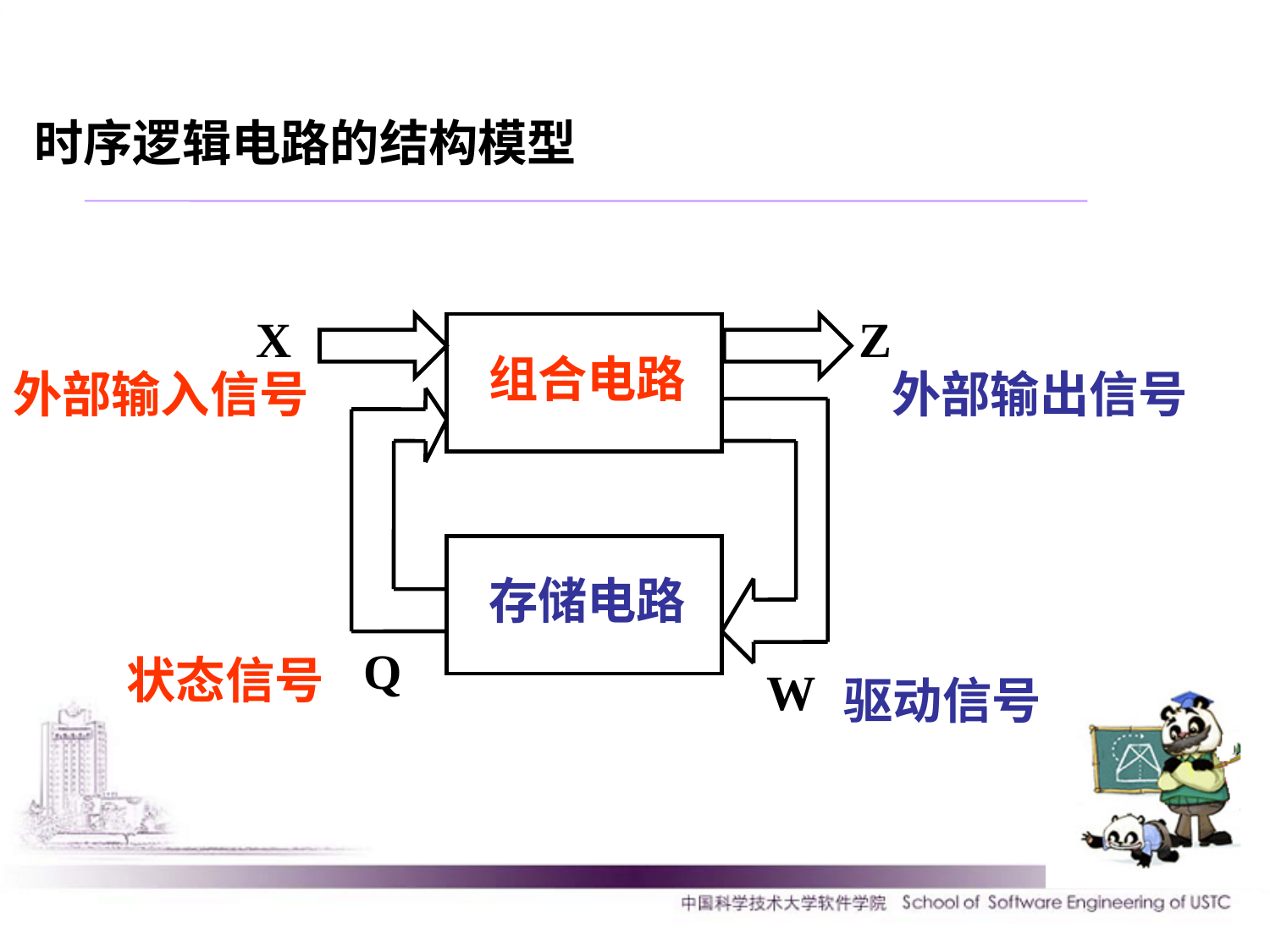

时序逻辑电路的结构模型
X
Z

组合电路

存储电路

Q

W
外部输入信号
外部输出信号
状态信号
驱动信号